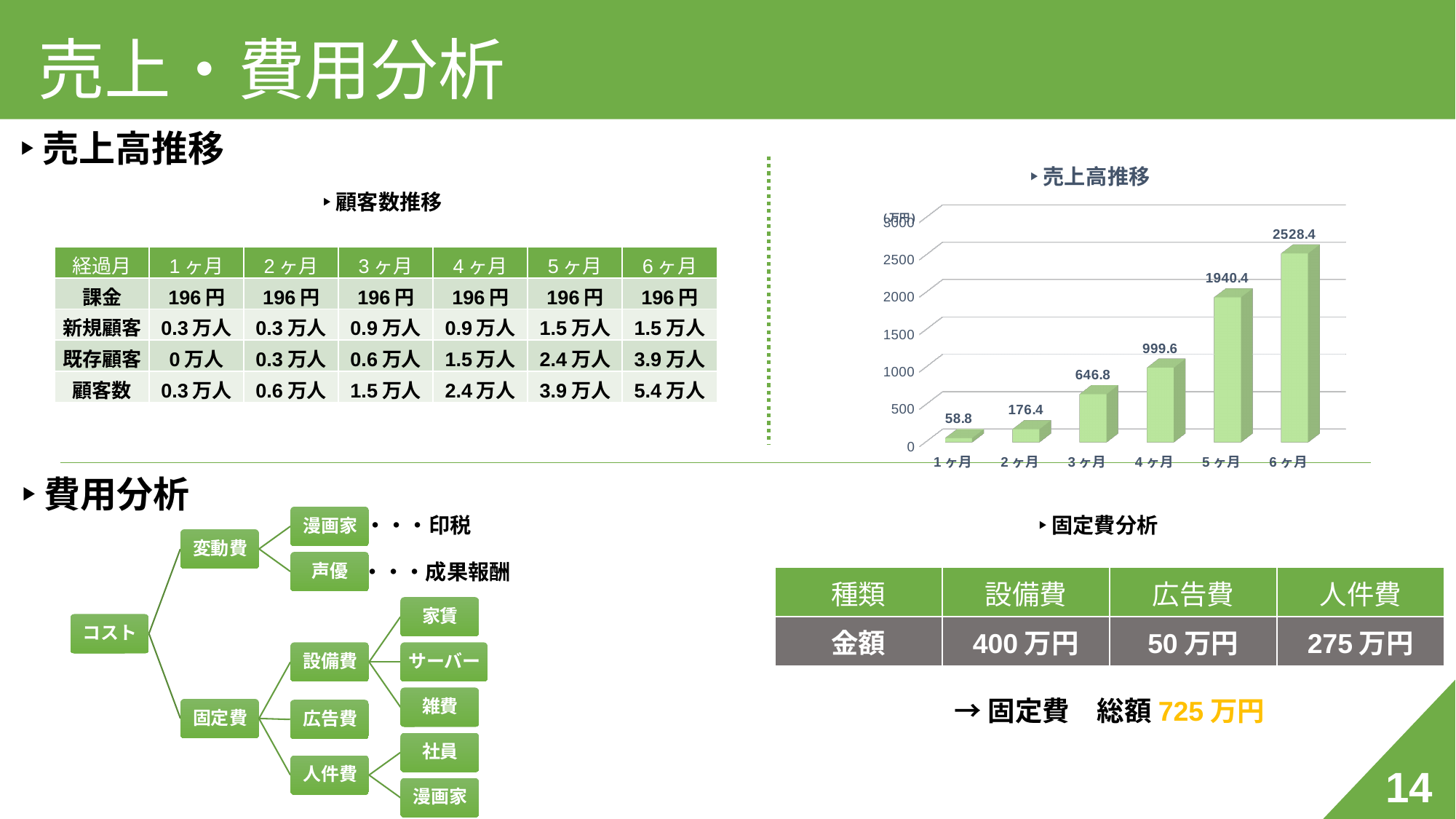

売上・費用分析
‣売上高推移

[unsupported chart]

‣顧客数推移
| 経過月 | 1ヶ月 | 2ヶ月 | 3ヶ月 | 4ヶ月 | 5ヶ月 | 6ヶ月 |
| --- | --- | --- | --- | --- | --- | --- |
| 課金 | 196円 | 196円 | 196円 | 196円 | 196円 | 196円 |
| 新規顧客 | 0.3万人 | 0.3万人 | 0.9万人 | 0.9万人 | 1.5万人 | 1.5万人 |
| 既存顧客 | 0万人 | 0.3万人 | 0.6万人 | 1.5万人 | 2.4万人 | 3.9万人 |
| 顧客数 | 0.3万人 | 0.6万人 | 1.5万人 | 2.4万人 | 3.9万人 | 5.4万人 |
‣費用分析
コスト

変動費

漫画家

声優

固定費

設備費

家賃

サーバー

雑費

広告費

人件費

社員

漫画家
‣固定費分析
・・・印税
・・・成果報酬
| 種類 | 設備費 | 広告費 | 人件費 |
| --- | --- | --- | --- |
| 金額 | 400万円 | 50万円 | 275万円 |

→固定費　総額725万円
14